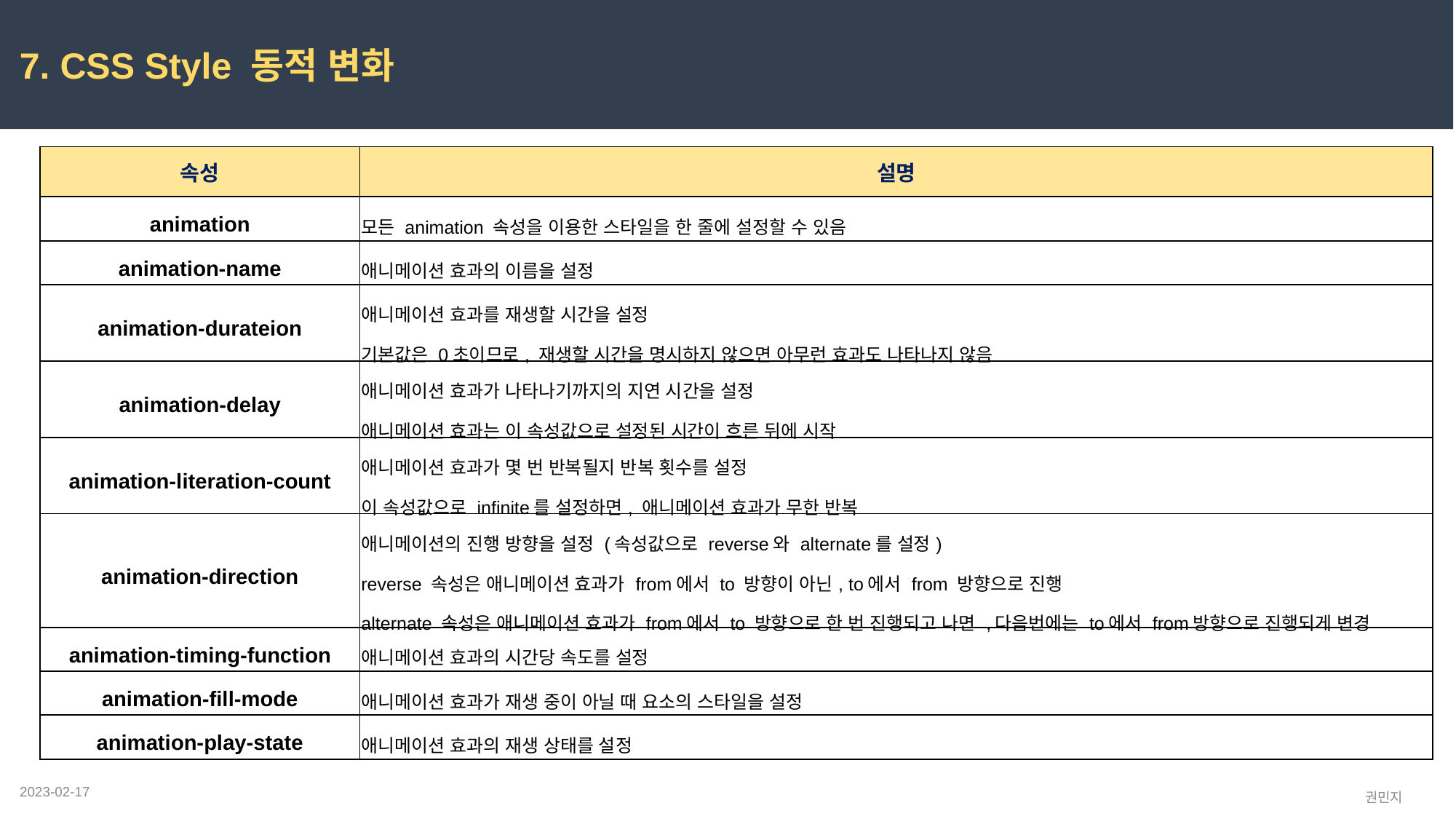

7. CSS Style 동적 변화
| 속성 | 설명 |
| --- | --- |
| animation | 모든 animation 속성을 이용한 스타일을 한 줄에 설정할 수 있음 |
| animation-name | 애니메이션 효과의 이름을 설정 |
| animation-durateion | 애니메이션 효과를 재생할 시간을 설정 기본값은 0초이므로, 재생할 시간을 명시하지 않으면 아무런 효과도 나타나지 않음 |
| animation-delay | 애니메이션 효과가 나타나기까지의 지연 시간을 설정 애니메이션 효과는 이 속성값으로 설정된 시간이 흐른 뒤에 시작 |
| animation-literation-count | 애니메이션 효과가 몇 번 반복될지 반복 횟수를 설정 이 속성값으로 infinite를 설정하면, 애니메이션 효과가 무한 반복 |
| animation-direction | 애니메이션의 진행 방향을 설정 (속성값으로 reverse와 alternate를 설정) reverse 속성은 애니메이션 효과가 from에서 to 방향이 아닌, to에서 from 방향으로 진행 alternate 속성은 애니메이션 효과가 from에서 to 방향으로 한 번 진행되고 나면 ,다음번에는 to에서 from방향으로 진행되게 변경 |
| animation-timing-function | 애니메이션 효과의 시간당 속도를 설정 |
| animation-fill-mode | 애니메이션 효과가 재생 중이 아닐 때 요소의 스타일을 설정 |
| animation-play-state | 애니메이션 효과의 재생 상태를 설정 |

2023-02-17
권민지